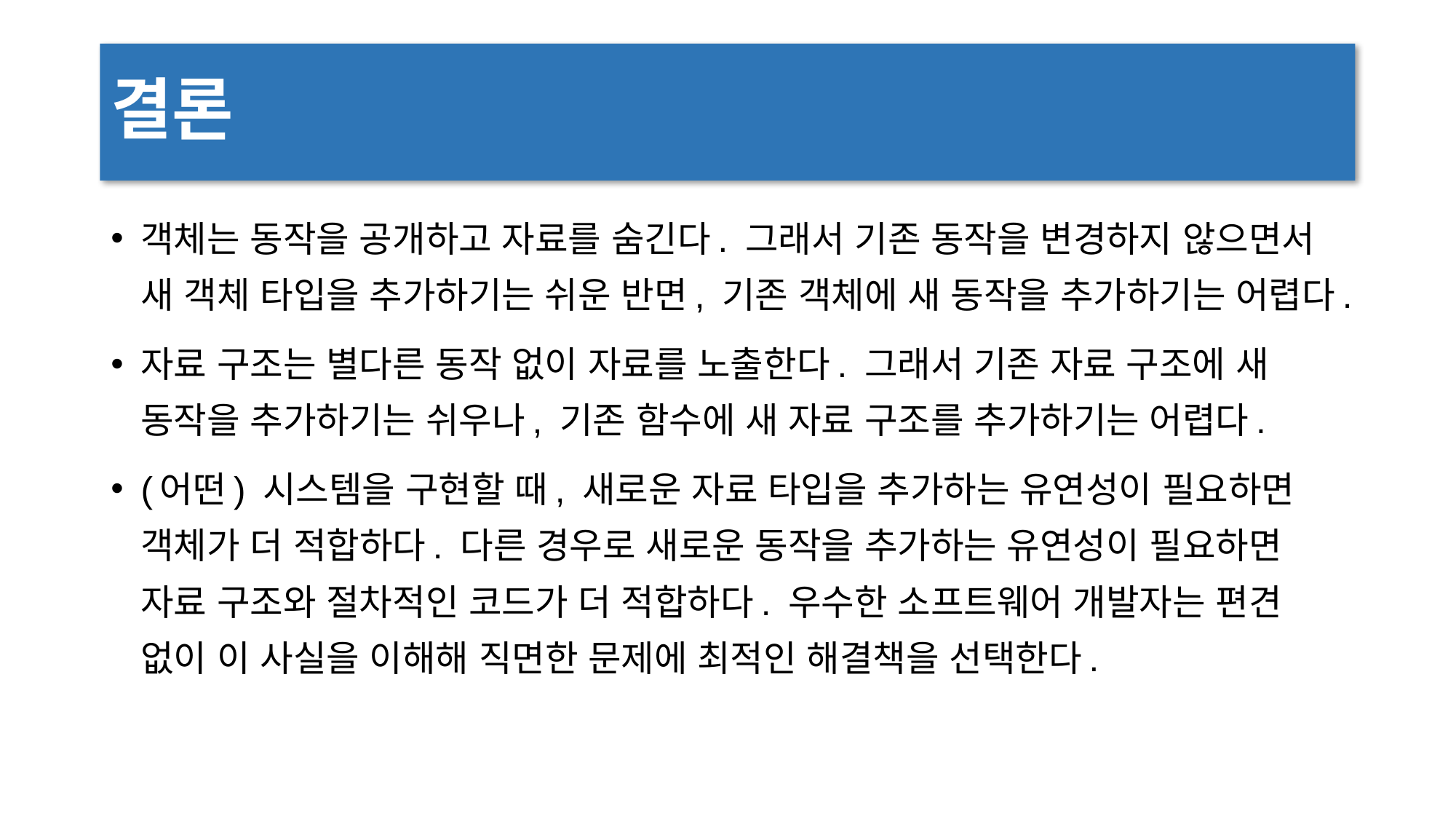

# 결론
객체는 동작을 공개하고 자료를 숨긴다. 그래서 기존 동작을 변경하지 않으면서 새 객체 타입을 추가하기는 쉬운 반면, 기존 객체에 새 동작을 추가하기는 어렵다.
자료 구조는 별다른 동작 없이 자료를 노출한다. 그래서 기존 자료 구조에 새 동작을 추가하기는 쉬우나, 기존 함수에 새 자료 구조를 추가하기는 어렵다.
(어떤) 시스템을 구현할 때, 새로운 자료 타입을 추가하는 유연성이 필요하면 객체가 더 적합하다. 다른 경우로 새로운 동작을 추가하는 유연성이 필요하면 자료 구조와 절차적인 코드가 더 적합하다. 우수한 소프트웨어 개발자는 편견 없이 이 사실을 이해해 직면한 문제에 최적인 해결책을 선택한다.